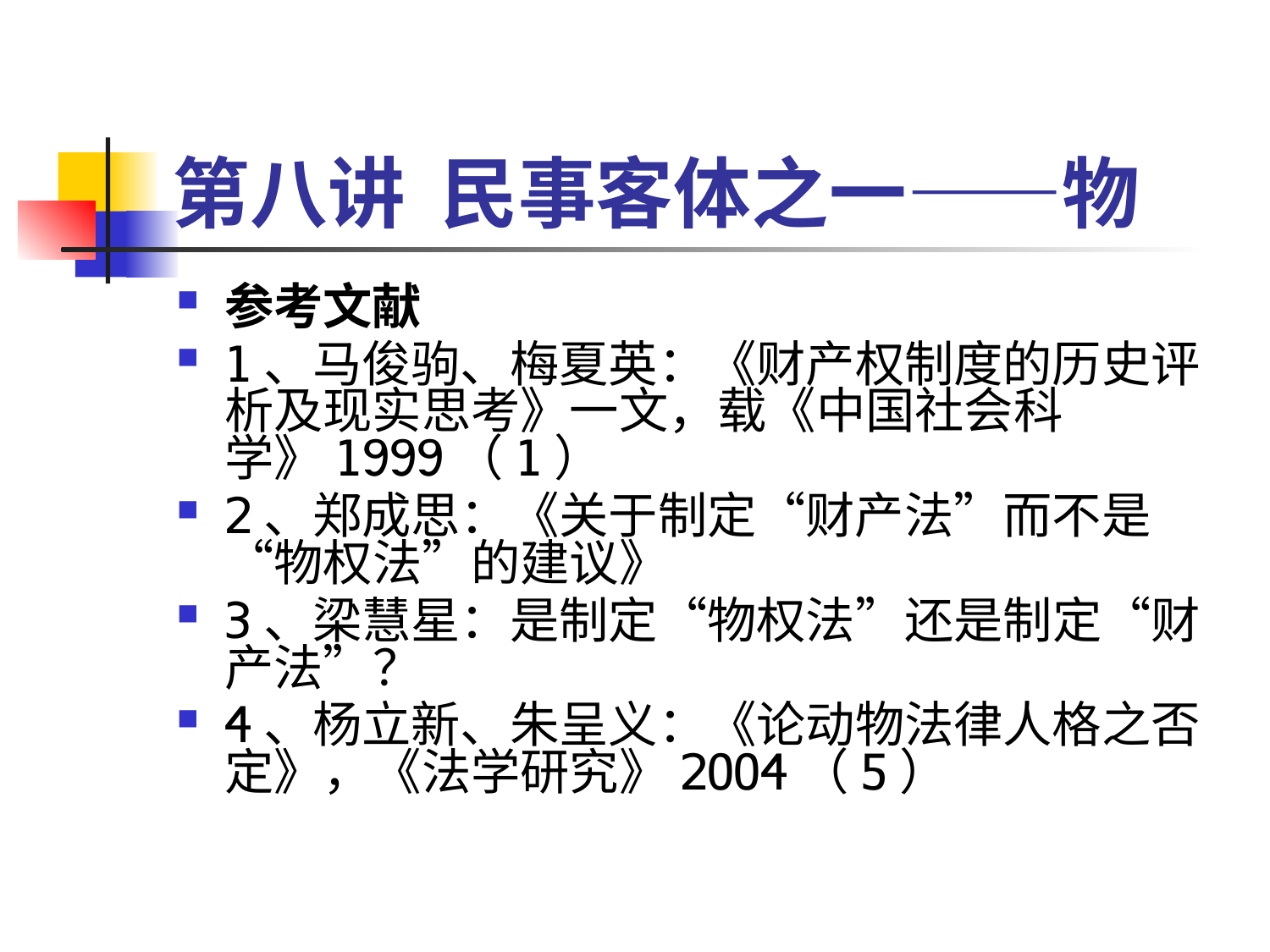

# 第八讲  民事客体之一——物
参考文献
1、马俊驹、梅夏英：《财产权制度的历史评析及现实思考》一文，载《中国社会科学》1999（1）
2、郑成思：《关于制定“财产法”而不是“物权法”的建议》
3、梁慧星：是制定“物权法”还是制定“财产法”？
4、杨立新、朱呈义：《论动物法律人格之否定》，《法学研究》2004（5）